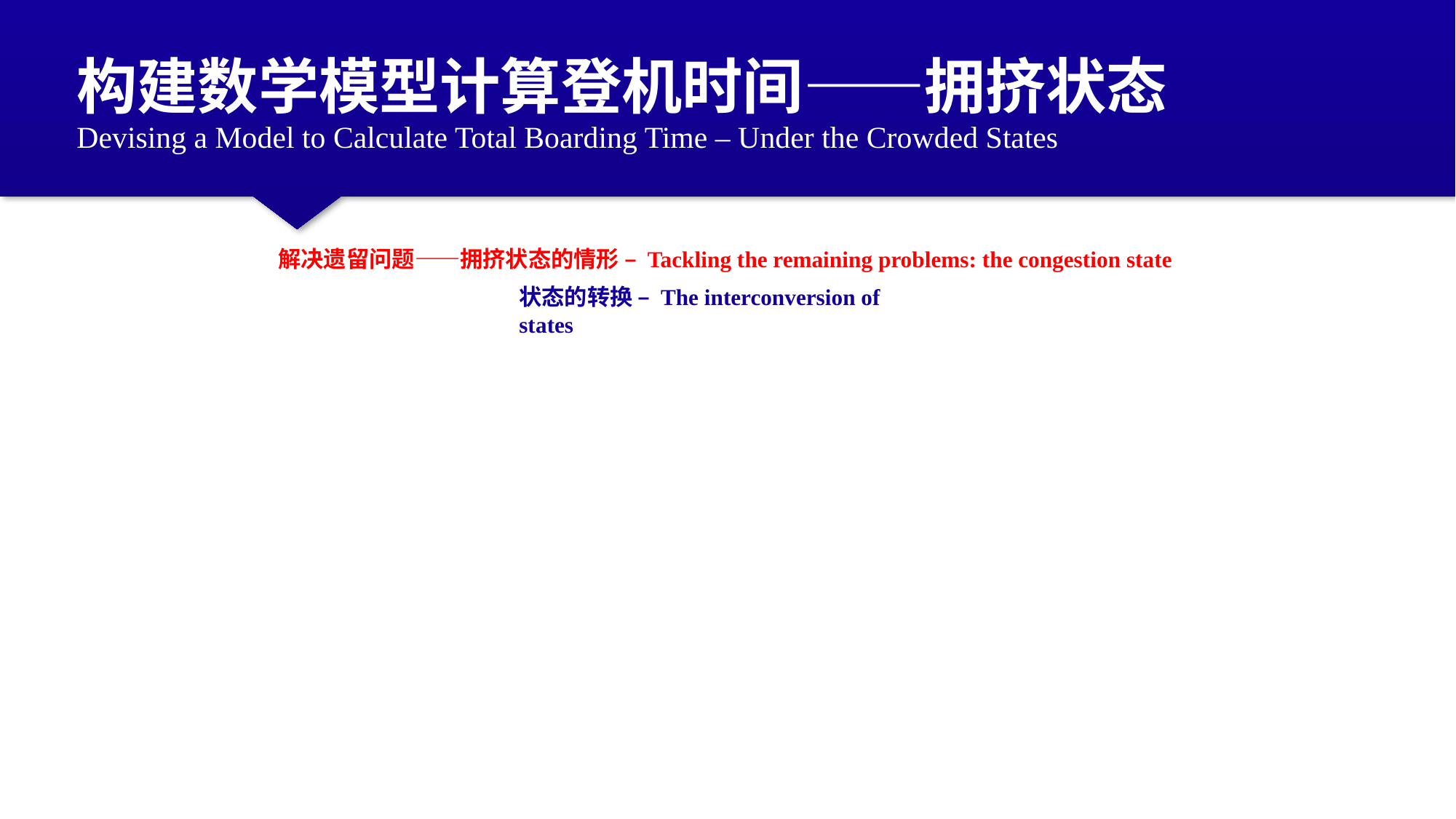

构建数学模型计算登机时间——拥挤状态
Devising a Model to Calculate Total Boarding Time – Under the Crowded States
解决遗留问题——拥挤状态的情形 – Tackling the remaining problems: the congestion state
状态的转换 – The interconversion of states